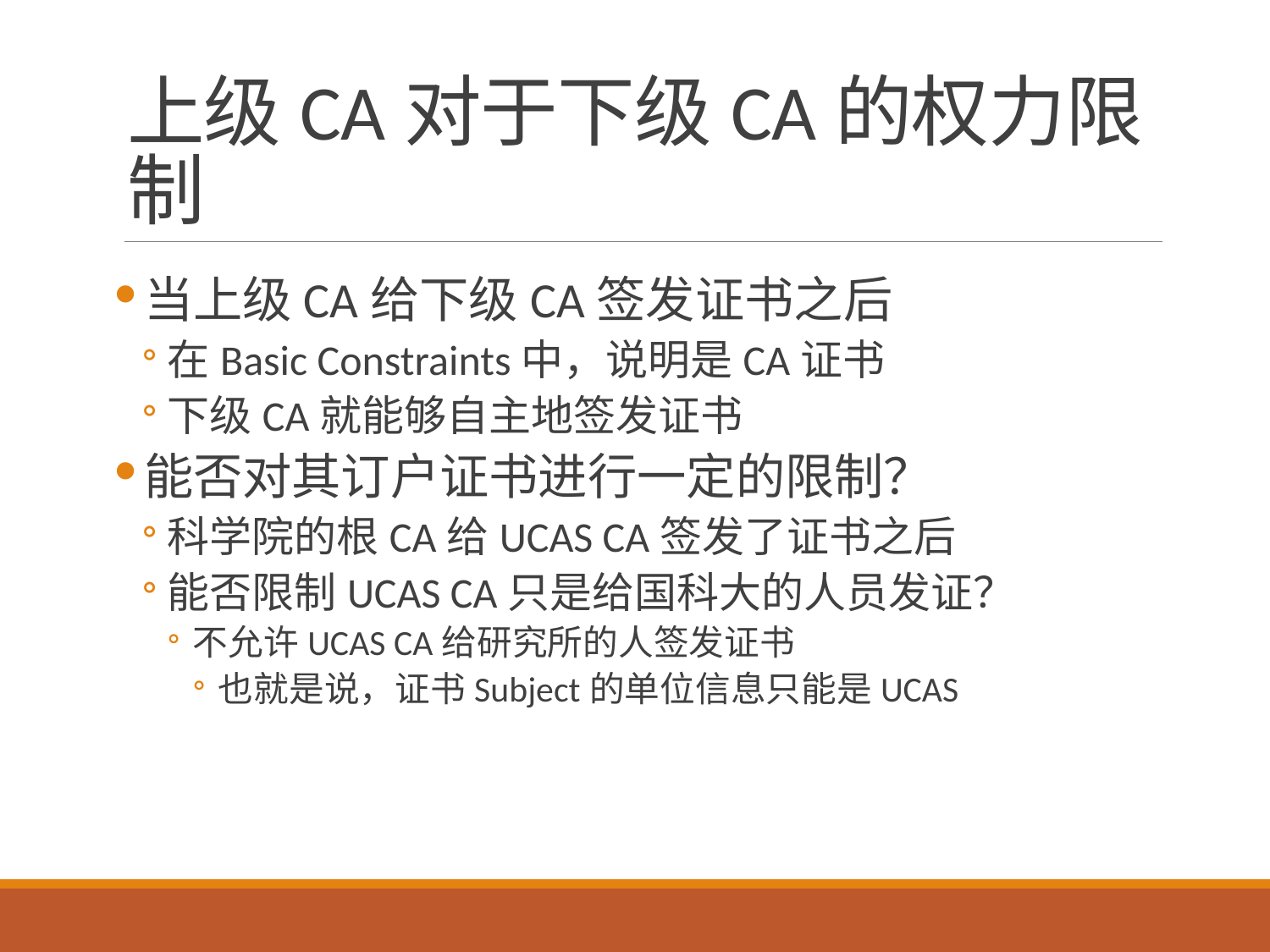

# 上级CA对于下级CA的权力限制
当上级CA给下级CA签发证书之后
在Basic Constraints中，说明是CA证书
下级CA就能够自主地签发证书
能否对其订户证书进行一定的限制？
科学院的根CA给UCAS CA签发了证书之后
能否限制UCAS CA只是给国科大的人员发证？
不允许UCAS CA给研究所的人签发证书
也就是说，证书Subject的单位信息只能是UCAS

69